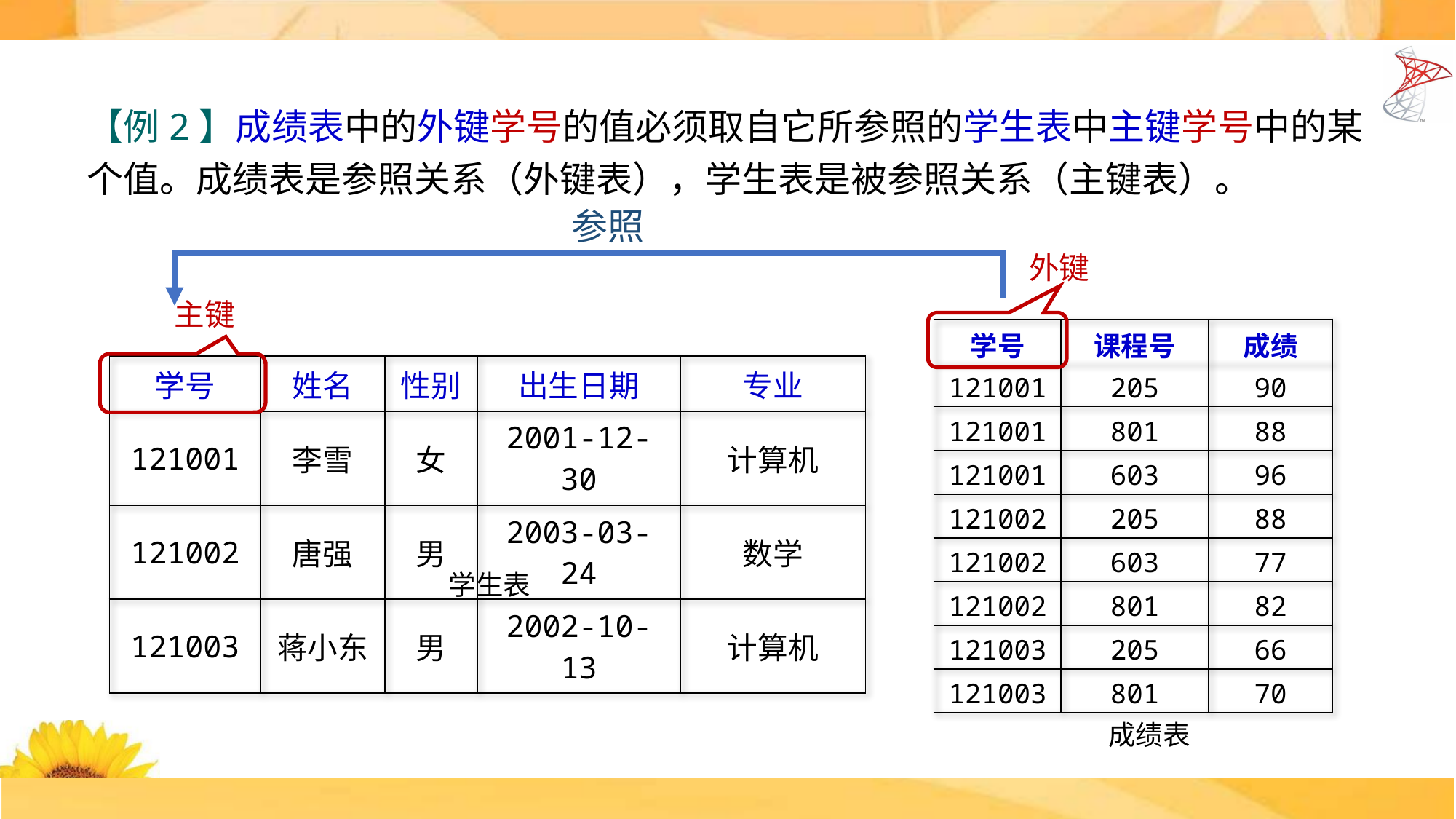

【例2】成绩表中的外键学号的值必须取自它所参照的学生表中主键学号中的某个值。成绩表是参照关系（外键表），学生表是被参照关系（主键表）。
参照
外键

主键

| 学号 | 课程号 | 成绩 |
| --- | --- | --- |
| 121001 | 205 | 90 |
| 121001 | 801 | 88 |
| 121001 | 603 | 96 |
| 121002 | 205 | 88 |
| 121002 | 603 | 77 |
| 121002 | 801 | 82 |
| 121003 | 205 | 66 |
| 121003 | 801 | 70 |
| 学号 | 姓名 | 性别 | 出生日期 | 专业 |
| --- | --- | --- | --- | --- |
| 121001 | 李雪 | 女 | 2001-12-30 | 计算机 |
| 121002 | 唐强 | 男 | 2003-03-24 | 数学 |
| 121003 | 蒋小东 | 男 | 2002-10-13 | 计算机 |
学生表
成绩表